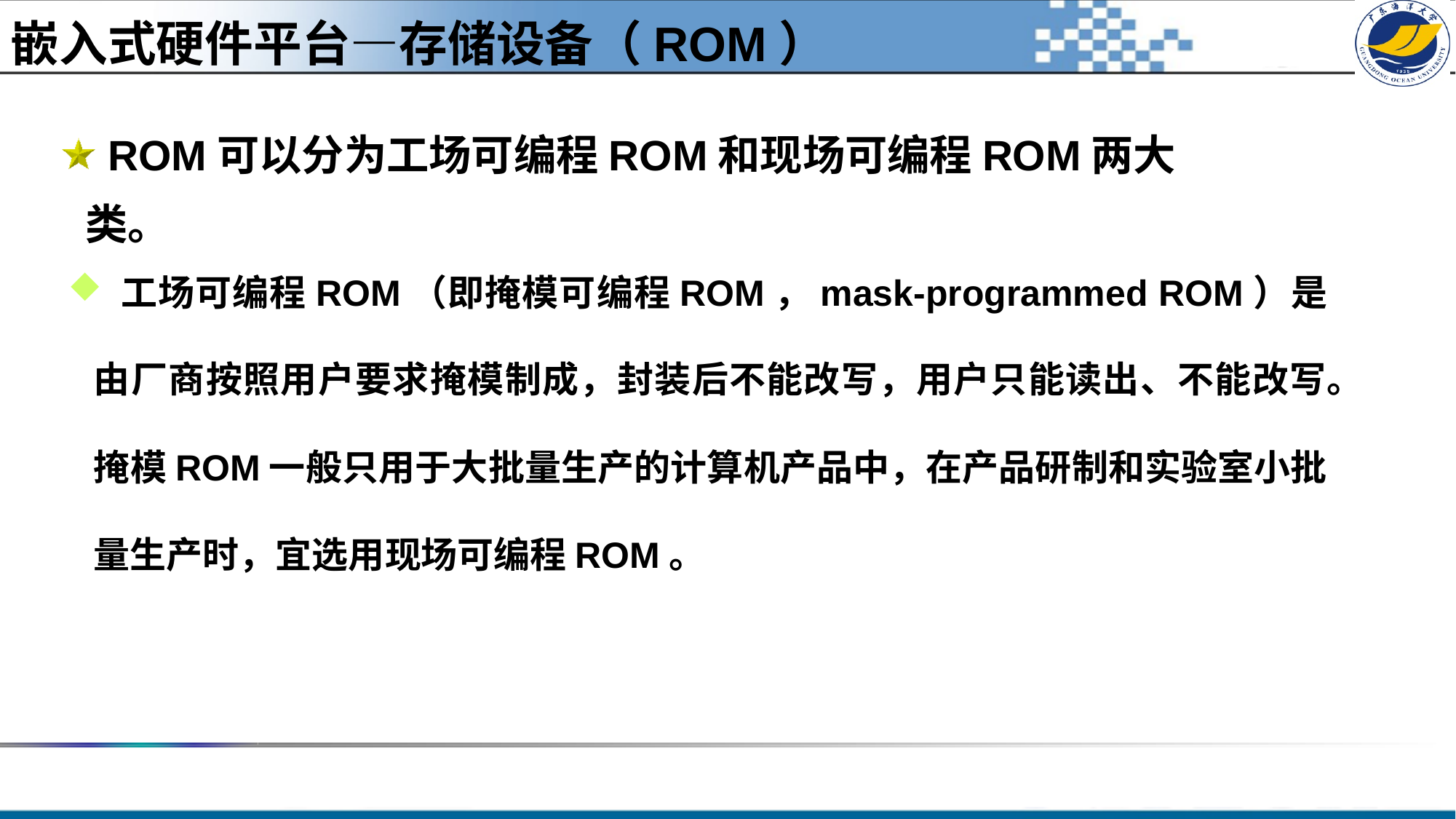

嵌入式硬件平台—存储设备（ROM）
#
 ROM可以分为工场可编程ROM和现场可编程ROM两大类。
 工场可编程ROM（即掩模可编程ROM，mask-programmed ROM）是由厂商按照用户要求掩模制成，封装后不能改写，用户只能读出、不能改写。掩模ROM一般只用于大批量生产的计算机产品中，在产品研制和实验室小批量生产时，宜选用现场可编程ROM。
57